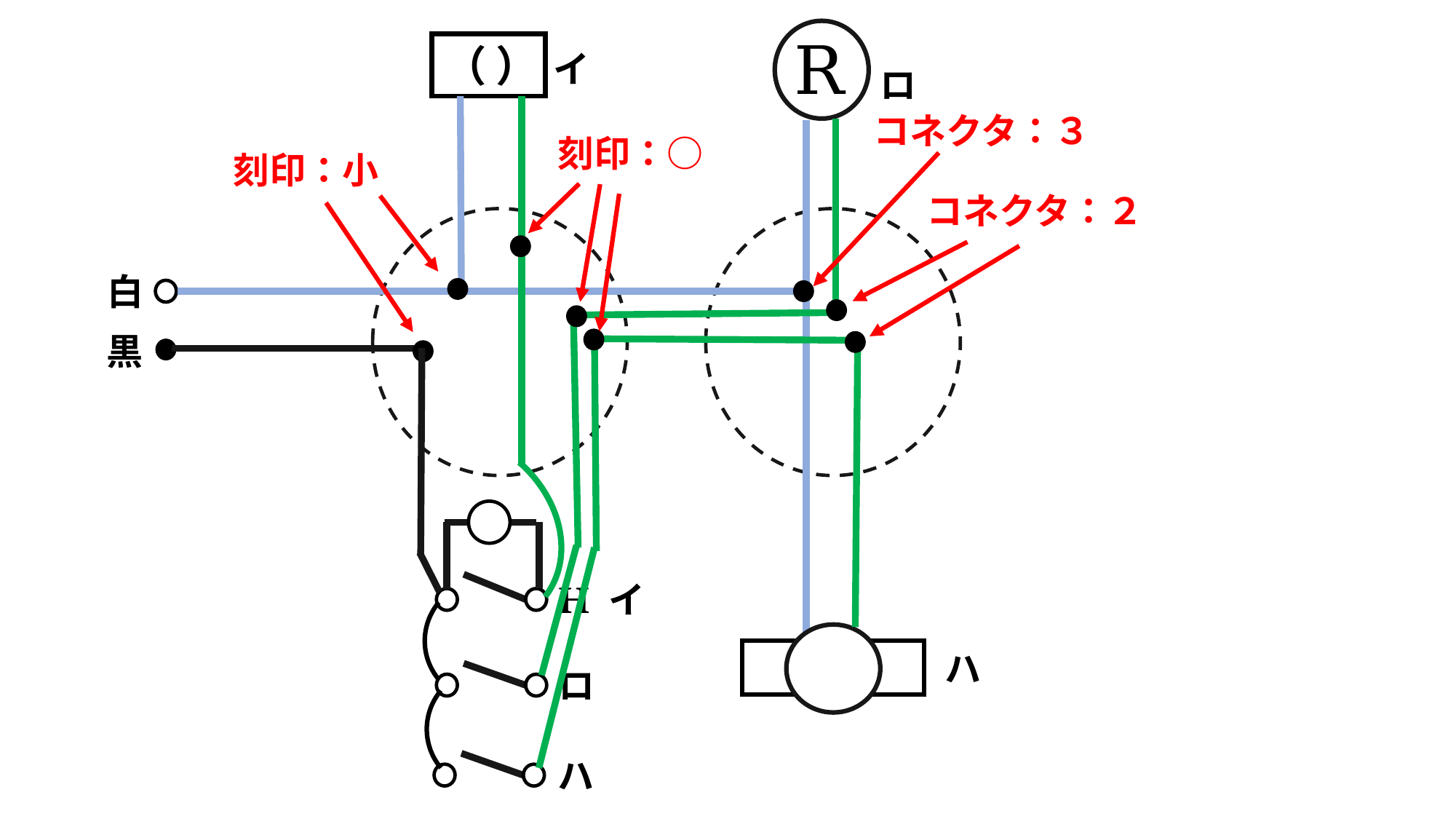

R
（ ）

イ
ロ
コネクタ：３
刻印：○
刻印：小
コネクタ：２

白

黒

H イ

ハ
ロ

ハ